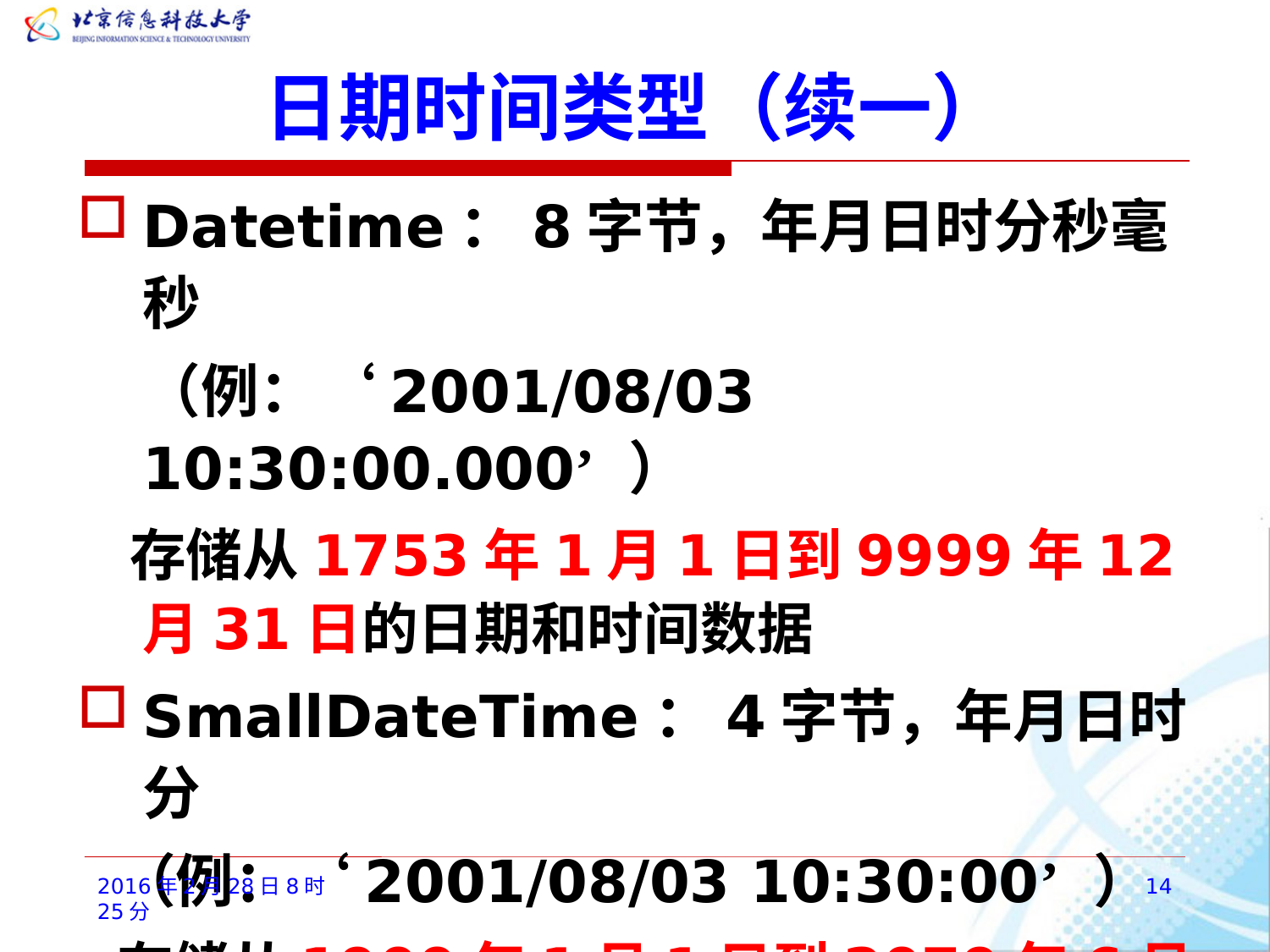

# 日期时间类型（续一）
Datetime：8字节，年月日时分秒毫秒
	（例：‘2001/08/03 10:30:00.000’ ）
   存储从1753年1月1日到9999年12月31日的日期和时间数据
SmallDateTime：4字节，年月日时分
  （例：‘2001/08/03 10:30:00’ ）
  存储从1900年1月1日到2079年6月6日的日期和时间数据
2016年2月28日8时25分
14